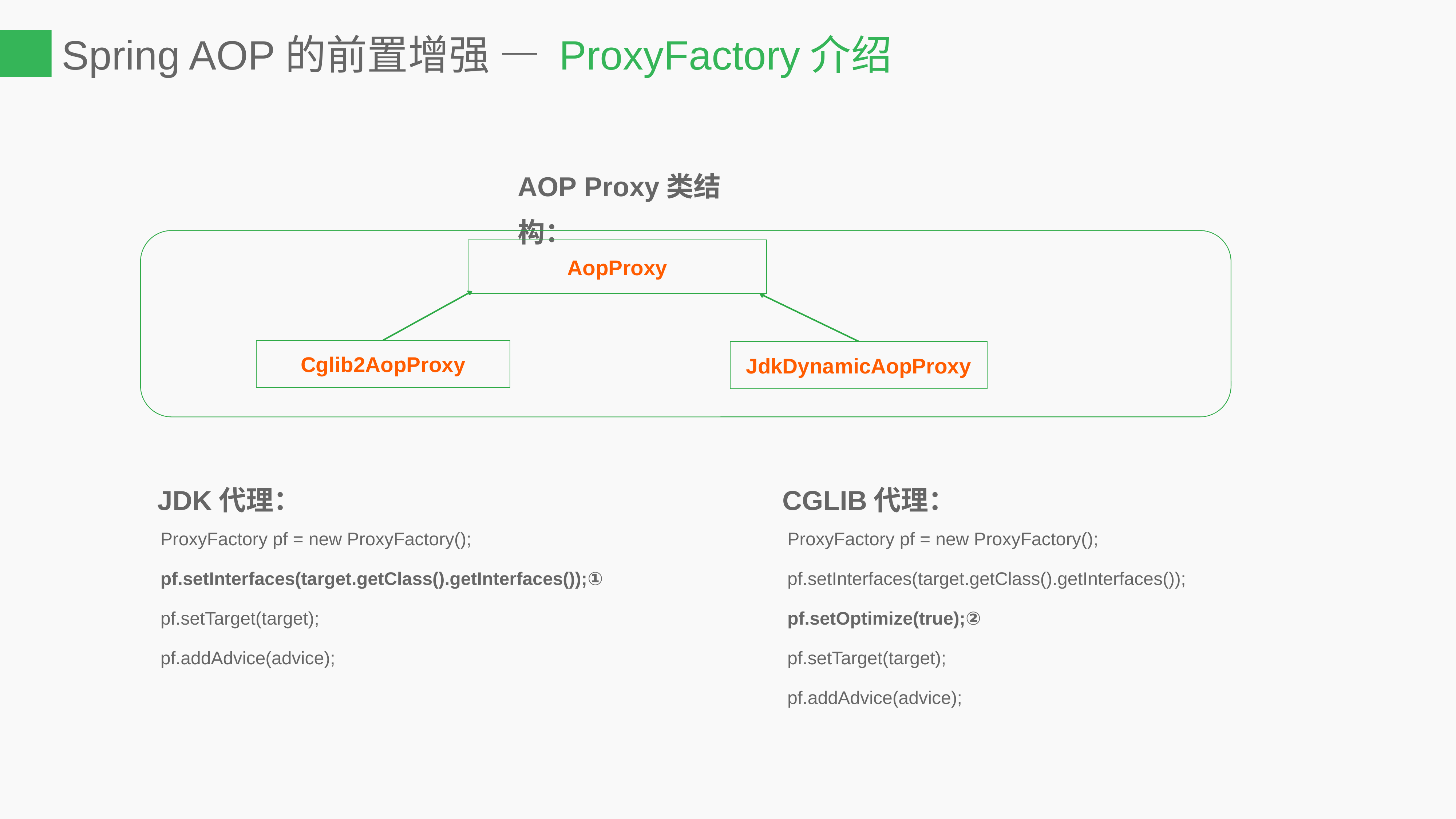

# Spring AOP的前置增强 — ProxyFactory介绍

AOP Proxy类结构：

AopProxy
Cglib2AopProxy
JdkDynamicAopProxy
JDK代理：
CGLIB代理：
ProxyFactory pf = new ProxyFactory();
pf.setInterfaces(target.getClass().getInterfaces());①
pf.setTarget(target);
pf.addAdvice(advice);
ProxyFactory pf = new ProxyFactory();
pf.setInterfaces(target.getClass().getInterfaces());
pf.setOptimize(true);②
pf.setTarget(target);
pf.addAdvice(advice);